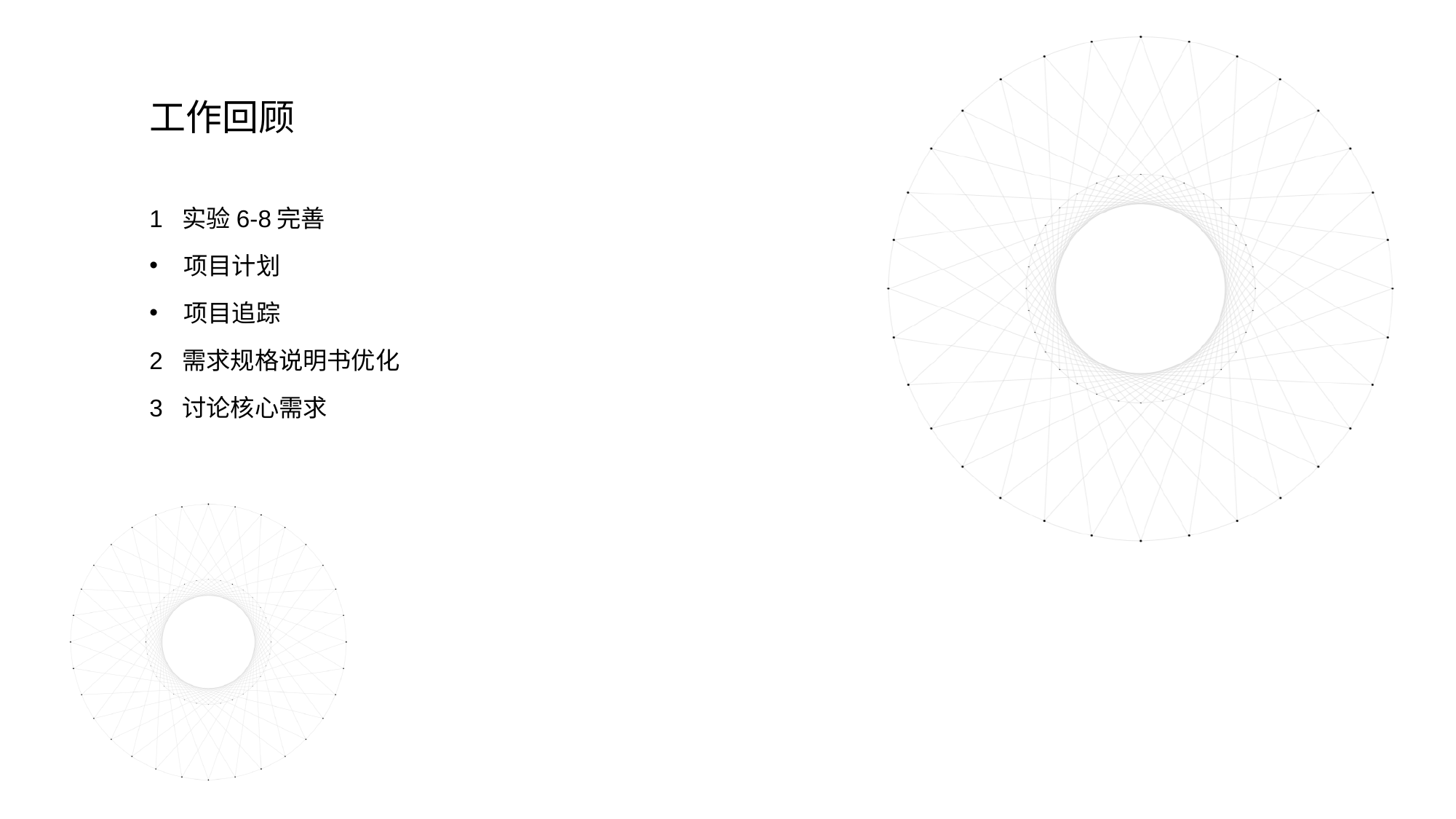

工作回顾
1  实验6-8完善
项目计划
项目追踪
2  需求规格说明书优化
3  讨论核心需求